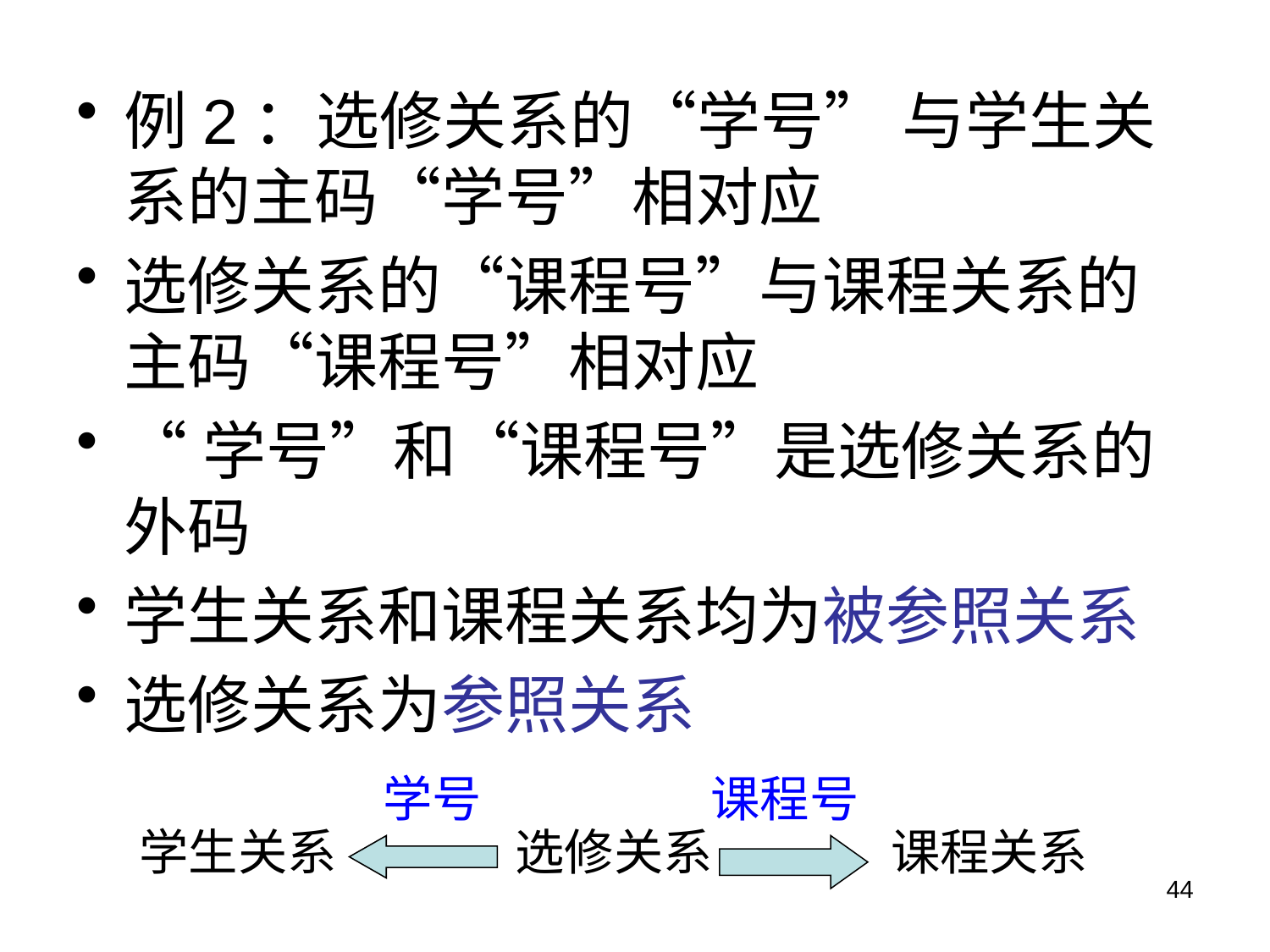

例2：选修关系的“学号” 与学生关系的主码“学号”相对应
选修关系的“课程号”与课程关系的主码“课程号”相对应
“学号”和“课程号”是选修关系的外码
学生关系和课程关系均为被参照关系
选修关系为参照关系

学号
课程号
学生关系
课程关系

选修关系
44